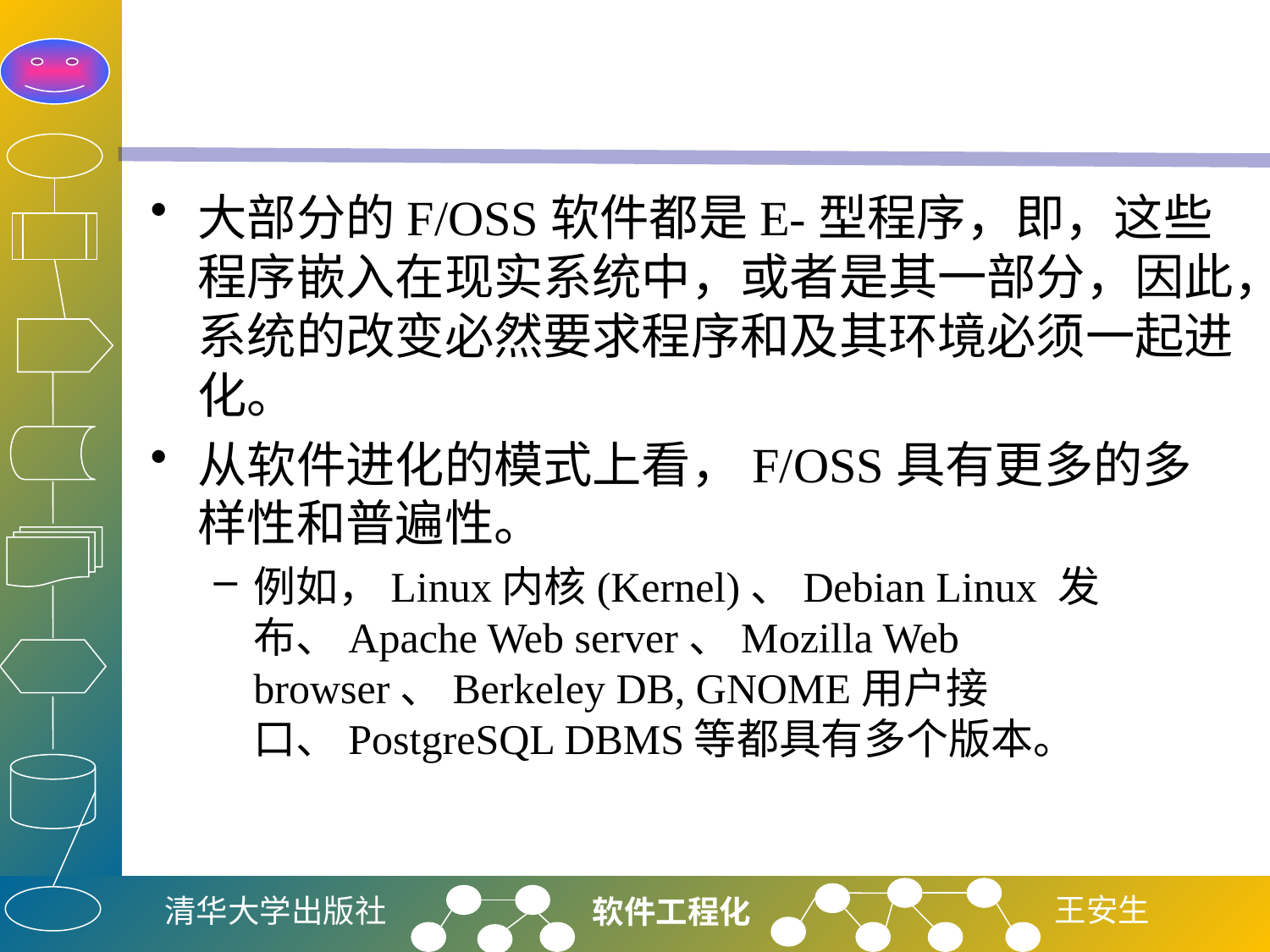

#
大部分的F/OSS软件都是E-型程序，即，这些程序嵌入在现实系统中，或者是其一部分，因此，系统的改变必然要求程序和及其环境必须一起进化。
从软件进化的模式上看，F/OSS具有更多的多样性和普遍性。
例如，Linux内核(Kernel)、Debian Linux 发布、Apache Web server、Mozilla Web browser、Berkeley DB, GNOME用户接口、PostgreSQL DBMS等都具有多个版本。